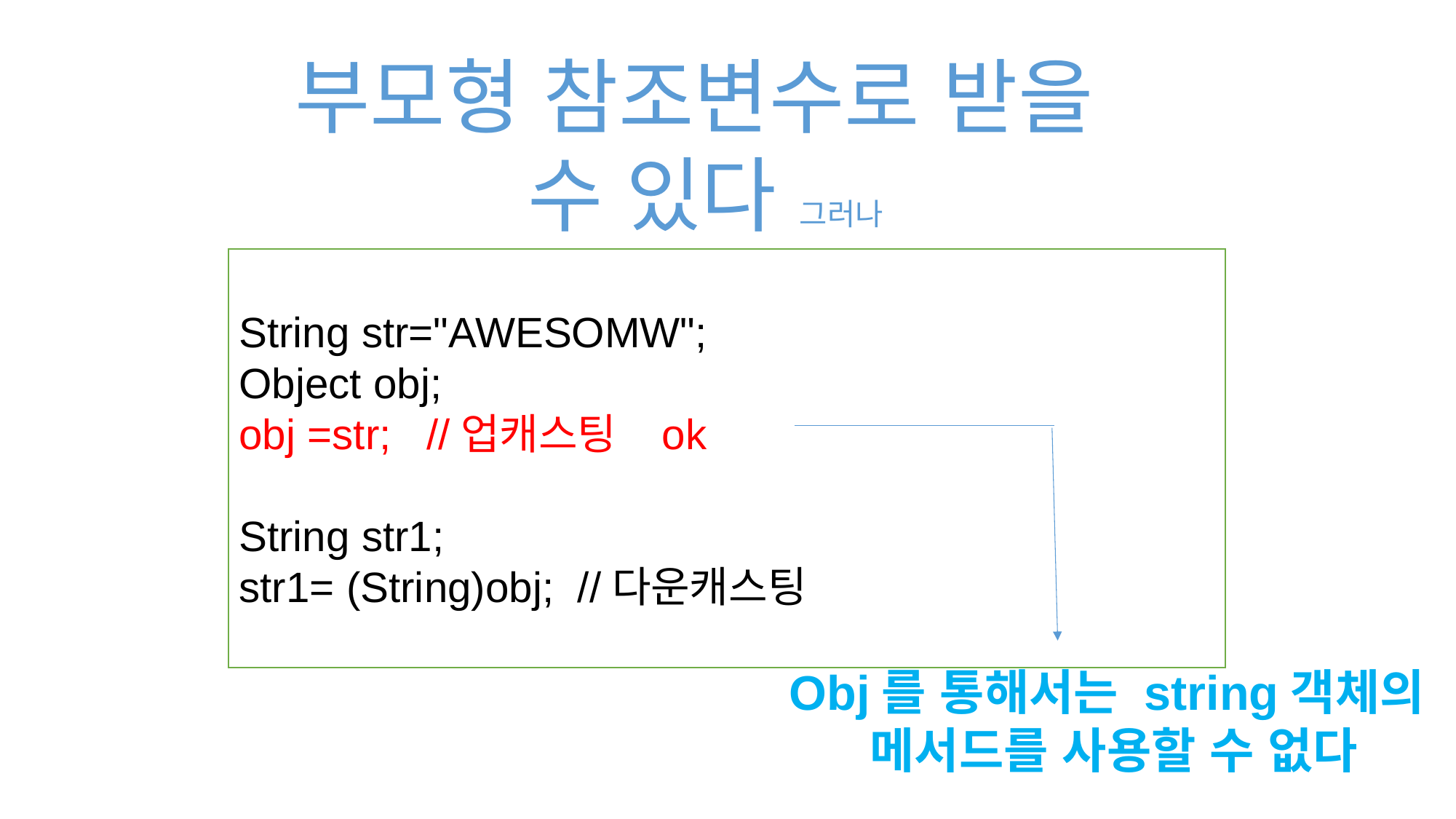

부모형 참조변수로 받을
수 있다 그러나
String str="AWESOMW";
Object obj;
obj =str;   //업캐스팅   ok

String str1;
str1= (String)obj;  //다운캐스팅
Obj를 통해서는 string객체의
메서드를 사용할 수 없다